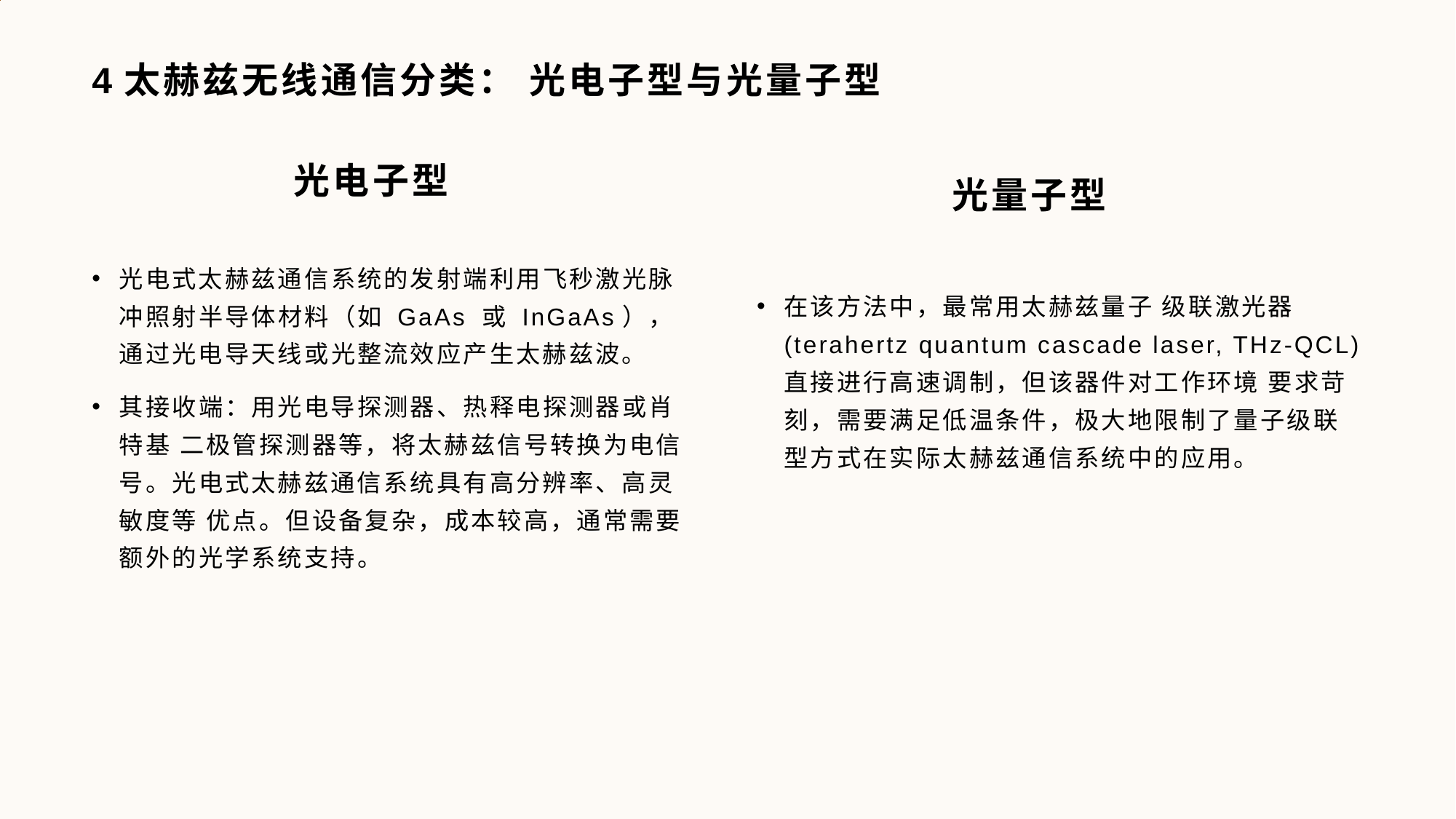

# 4太赫兹无线通信分类： 光电子型与光量子型
光电子型
光量子型
光电式太赫兹通信系统的发射端利用飞秒激光脉冲照射半导体材料（如 GaAs 或 InGaAs）， 通过光电导天线或光整流效应产生太赫兹波。
其接收端：用光电导探测器、热释电探测器或肖特基 二极管探测器等，将太赫兹信号转换为电信号。光电式太赫兹通信系统具有高分辨率、高灵敏度等 优点。但设备复杂，成本较高，通常需要额外的光学系统支持。

在该方法中，最常用太赫兹量子 级联激光器(terahertz quantum cascade laser, THz-QCL)直接进行高速调制，但该器件对工作环境 要求苛刻，需要满足低温条件，极大地限制了量子级联型方式在实际太赫兹通信系统中的应用。